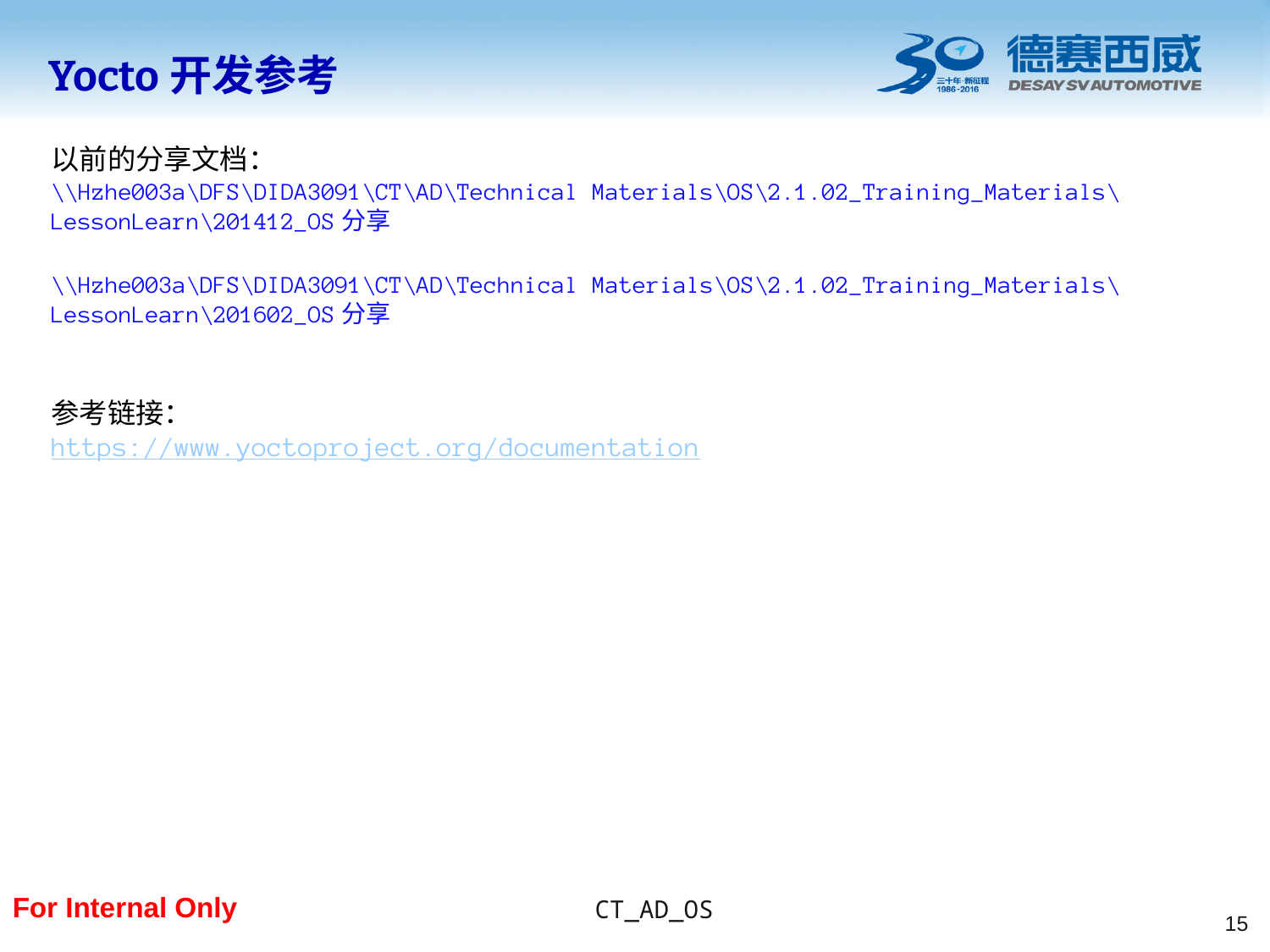

Yocto开发参考
以前的分享文档：
\\Hzhe003a\DFS\DIDA3091\CT\AD\Technical Materials\OS\2.1.02_Training_Materials\LessonLearn\201412_OS分享

\\Hzhe003a\DFS\DIDA3091\CT\AD\Technical Materials\OS\2.1.02_Training_Materials\LessonLearn\201602_OS分享

参考链接：
https://www.yoctoproject.org/documentation

15